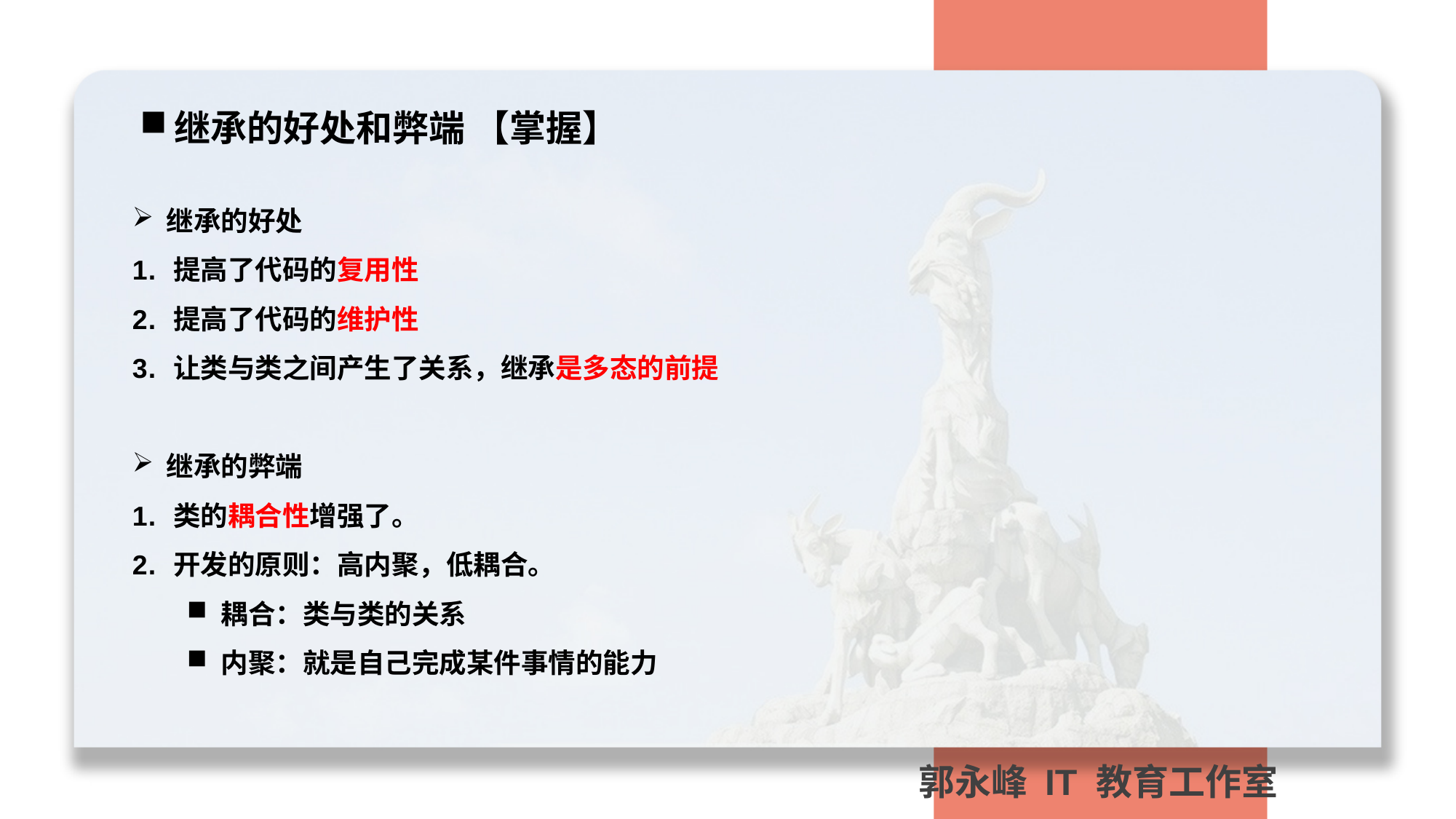

继承的好处和弊端 【掌握】
继承的好处
提高了代码的复用性
提高了代码的维护性
让类与类之间产生了关系，继承是多态的前提

继承的弊端
类的耦合性增强了。
开发的原则：高内聚，低耦合。
耦合：类与类的关系
内聚：就是自己完成某件事情的能力